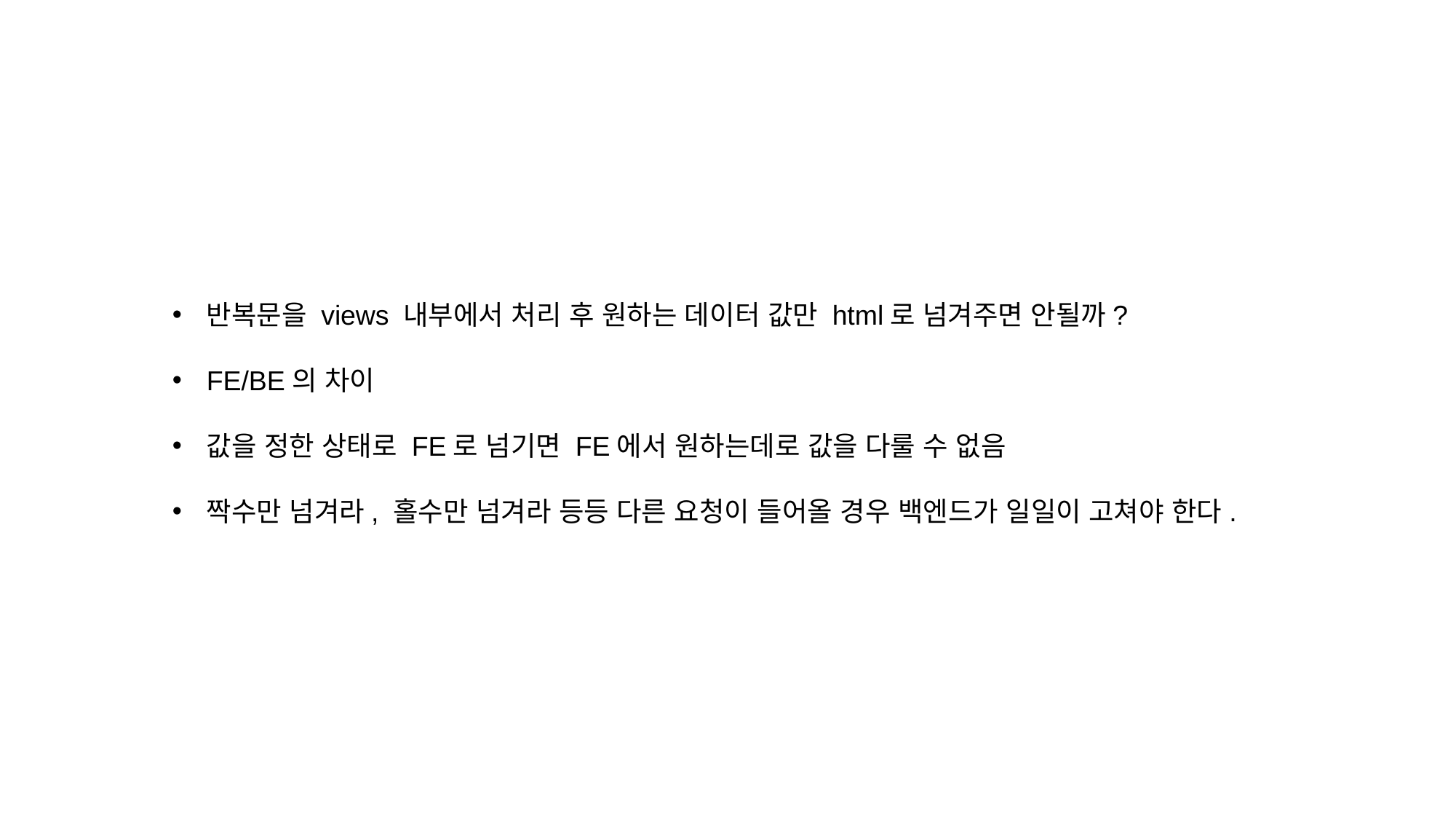

반복문을 views 내부에서 처리 후 원하는 데이터 값만 html로 넘겨주면 안될까?

FE/BE의 차이

값을 정한 상태로 FE로 넘기면 FE에서 원하는데로 값을 다룰 수 없음

짝수만 넘겨라, 홀수만 넘겨라 등등 다른 요청이 들어올 경우 백엔드가 일일이 고쳐야 한다.